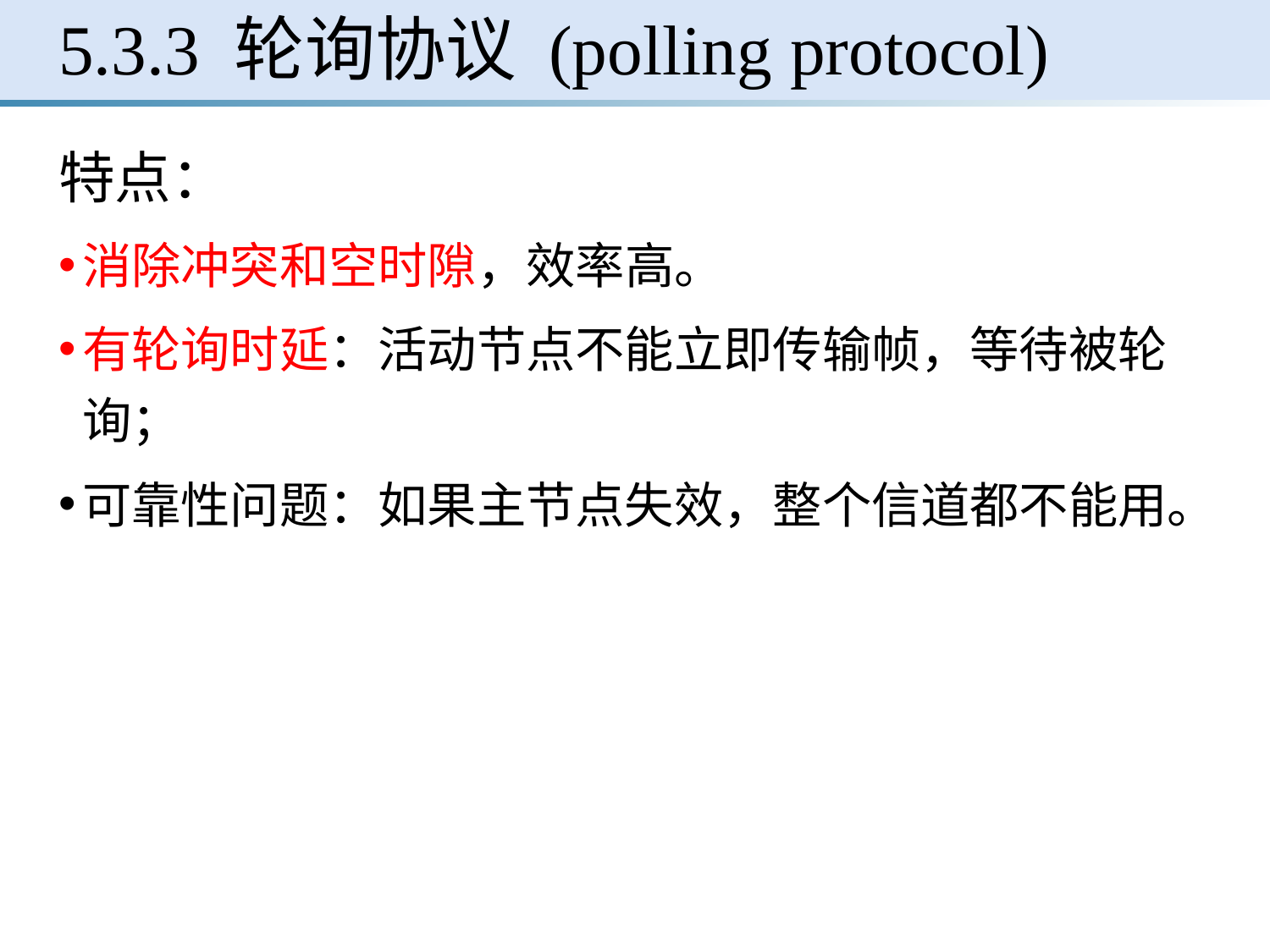

# 5.3.3 轮询协议 (polling protocol)
特点：
消除冲突和空时隙，效率高。
有轮询时延：活动节点不能立即传输帧，等待被轮询；
可靠性问题：如果主节点失效，整个信道都不能用。